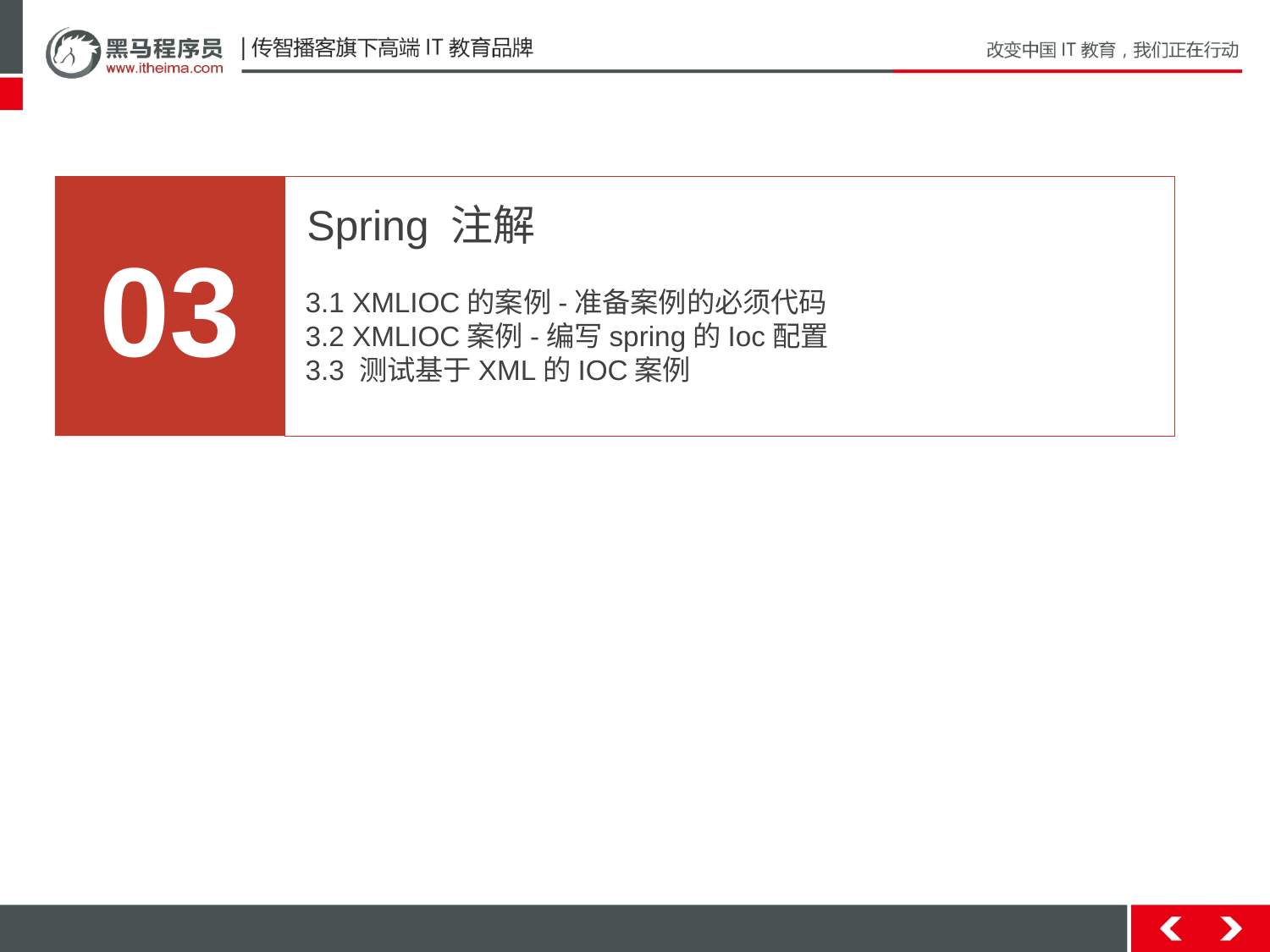

03

Spring 注解
3.1 XMLIOC的案例-准备案例的必须代码
3.2 XMLIOC案例-编写spring的Ioc配置
3.3 测试基于XML的IOC案例